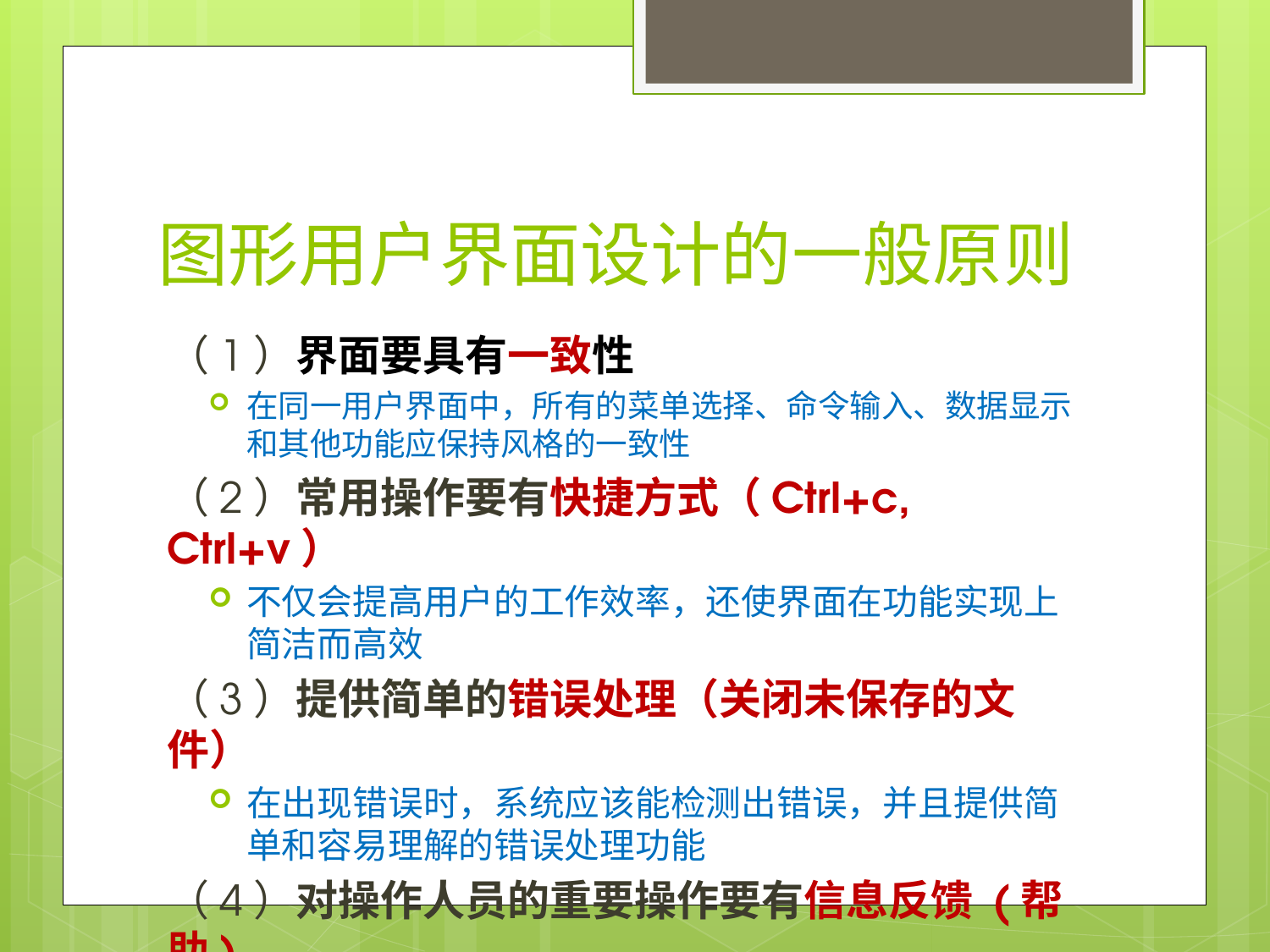

# 图形用户界面设计的一般原则
（1）界面要具有一致性
在同一用户界面中，所有的菜单选择、命令输入、数据显示和其他功能应保持风格的一致性
（2）常用操作要有快捷方式（Ctrl+c, Ctrl+v）
不仅会提高用户的工作效率，还使界面在功能实现上简洁而高效
（3）提供简单的错误处理（关闭未保存的文件）
在出现错误时，系统应该能检测出错误，并且提供简单和容易理解的错误处理功能
（4）对操作人员的重要操作要有信息反馈 (帮助)
对不常用操作、至关重要操作要有信息反馈